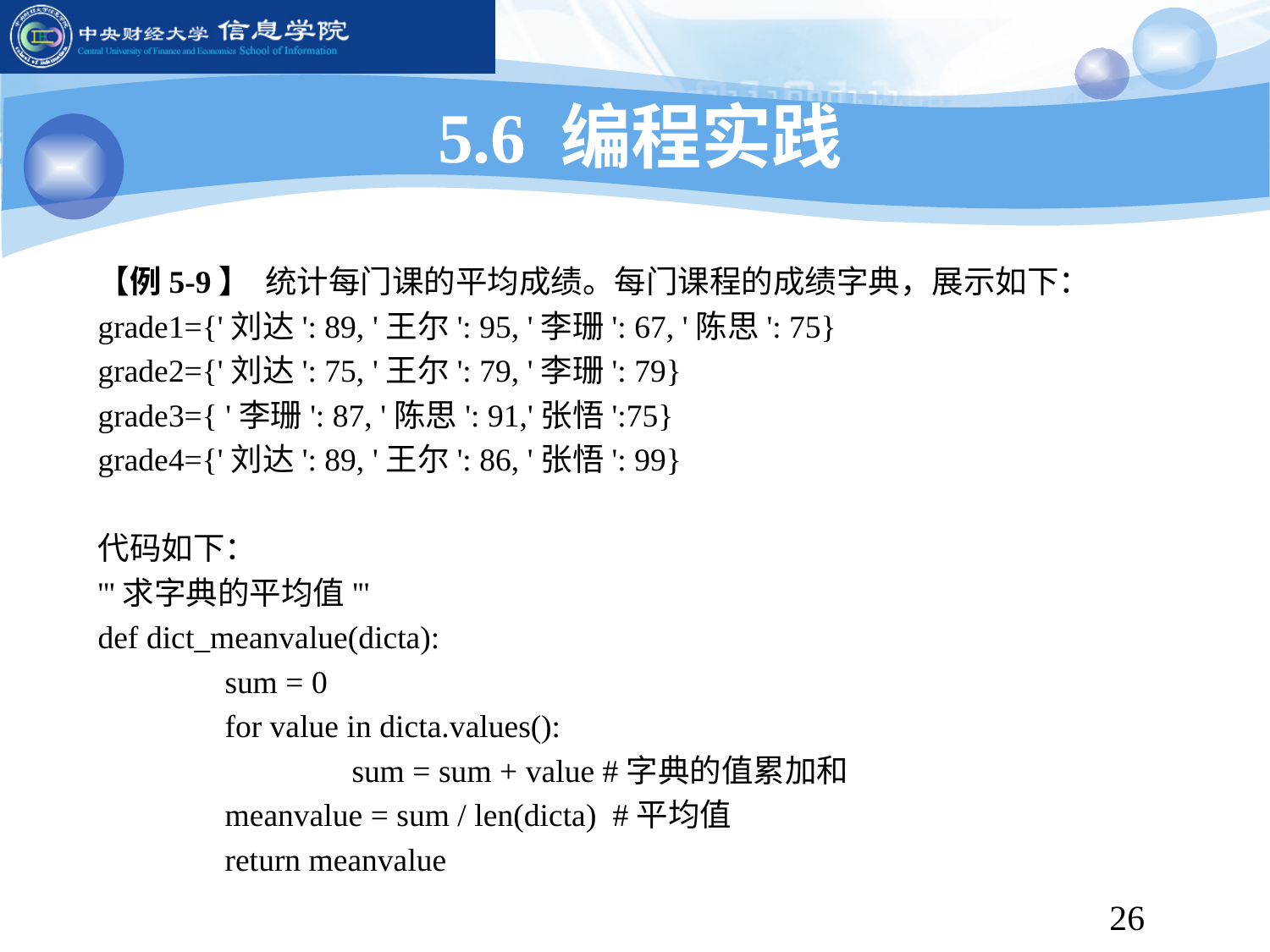

# 5.6 编程实践
【例5-9】  统计每门课的平均成绩。每门课程的成绩字典，展示如下：
grade1={'刘达': 89, '王尔': 95, '李珊': 67, '陈思': 75}
grade2={'刘达': 75, '王尔': 79, '李珊': 79}
grade3={ '李珊': 87, '陈思': 91,'张悟':75}
grade4={'刘达': 89, '王尔': 86, '张悟': 99}

代码如下：
'''求字典的平均值'''
def dict_meanvalue(dicta):
	sum = 0
	for value in dicta.values():
		sum = sum + value #字典的值累加和
	meanvalue = sum / len(dicta)  #平均值
	return meanvalue